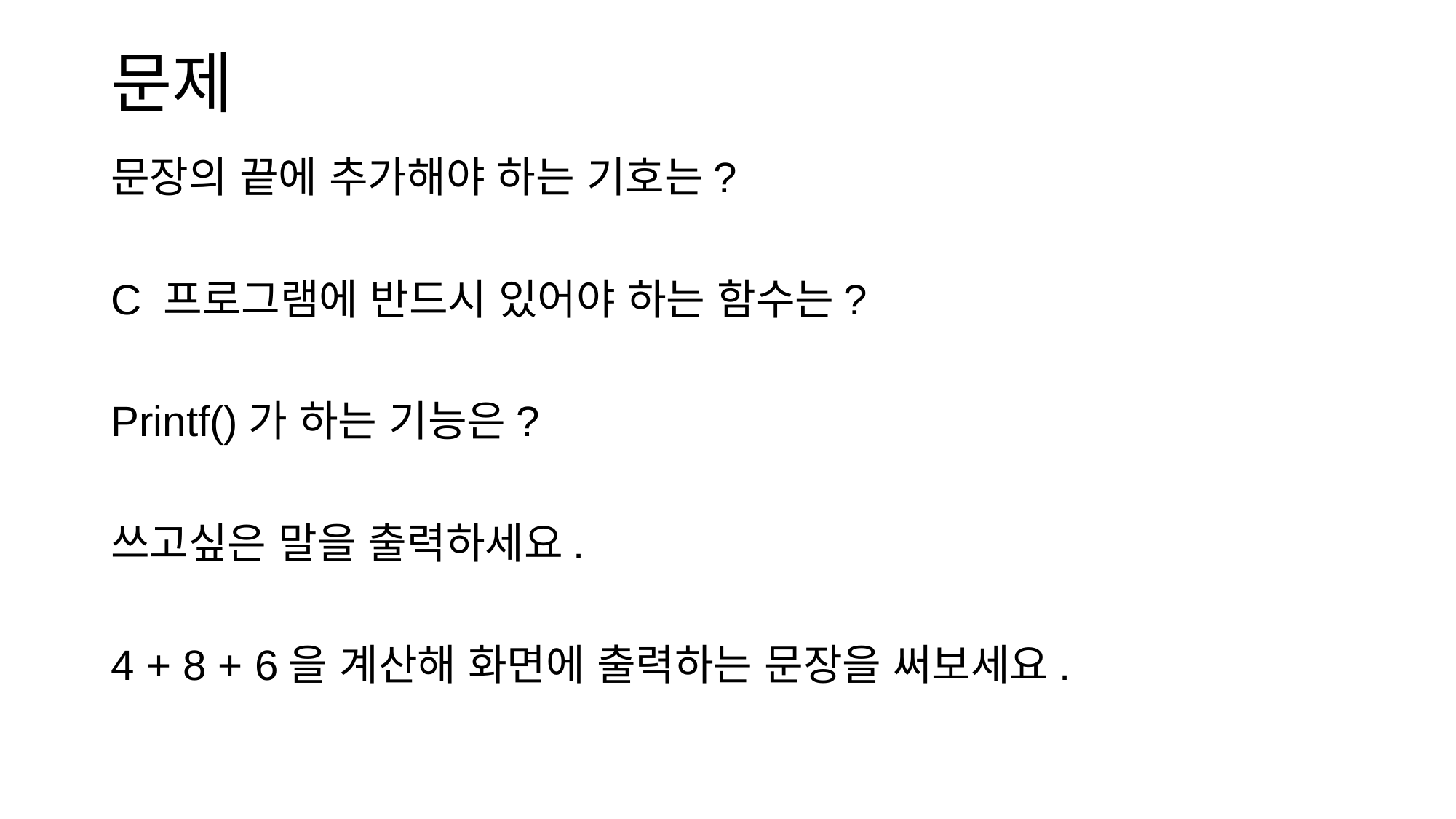

# 문제
문장의 끝에 추가해야 하는 기호는?

C 프로그램에 반드시 있어야 하는 함수는?

Printf()가 하는 기능은?

쓰고싶은 말을 출력하세요.

4 + 8 + 6을 계산해 화면에 출력하는 문장을 써보세요.